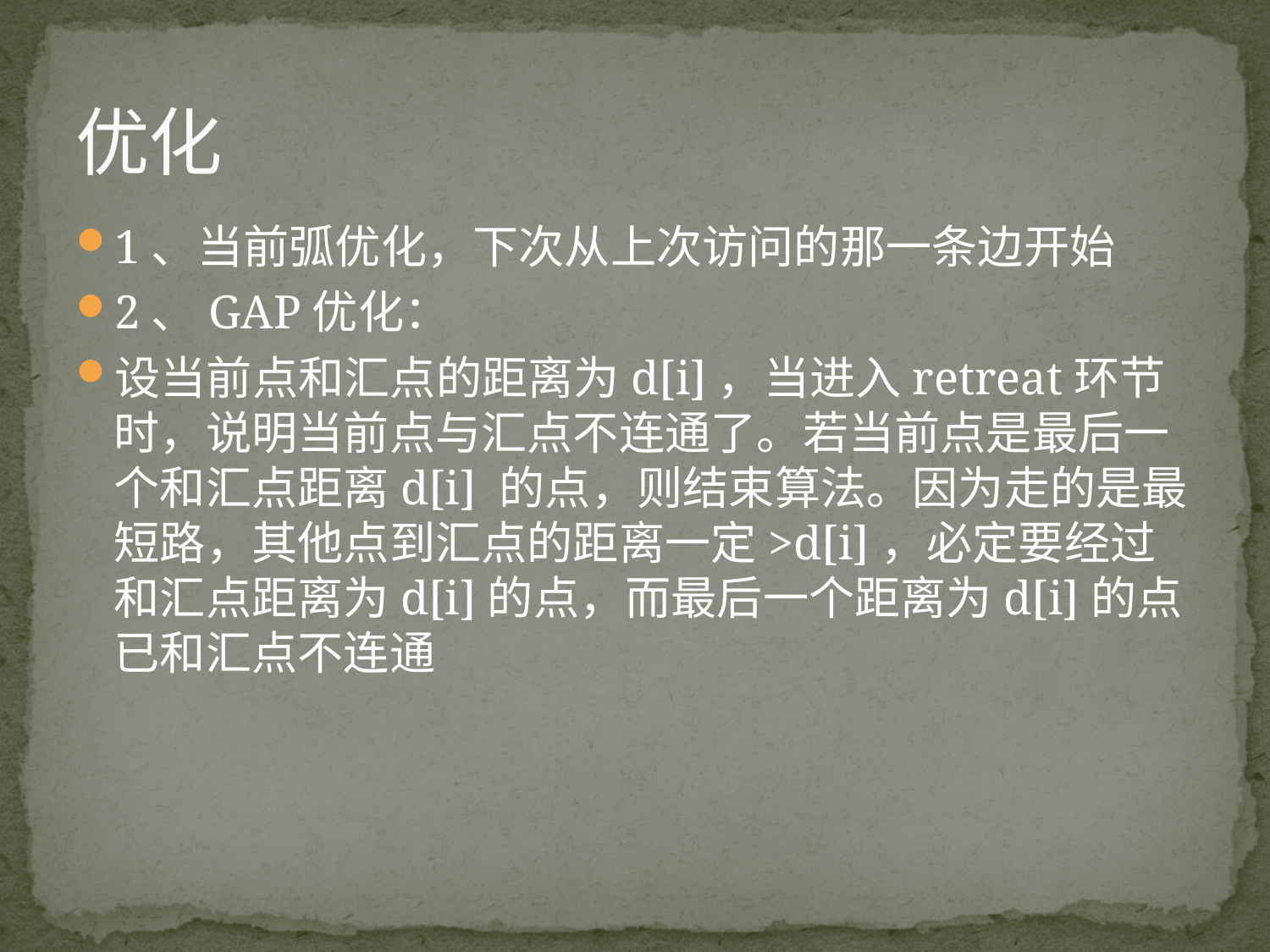

# 优化
1、当前弧优化，下次从上次访问的那一条边开始
2、GAP优化：
设当前点和汇点的距离为d[i]，当进入retreat环节时，说明当前点与汇点不连通了。若当前点是最后一个和汇点距离d[i] 的点，则结束算法。因为走的是最短路，其他点到汇点的距离一定>d[i]，必定要经过和汇点距离为d[i]的点，而最后一个距离为d[i]的点已和汇点不连通